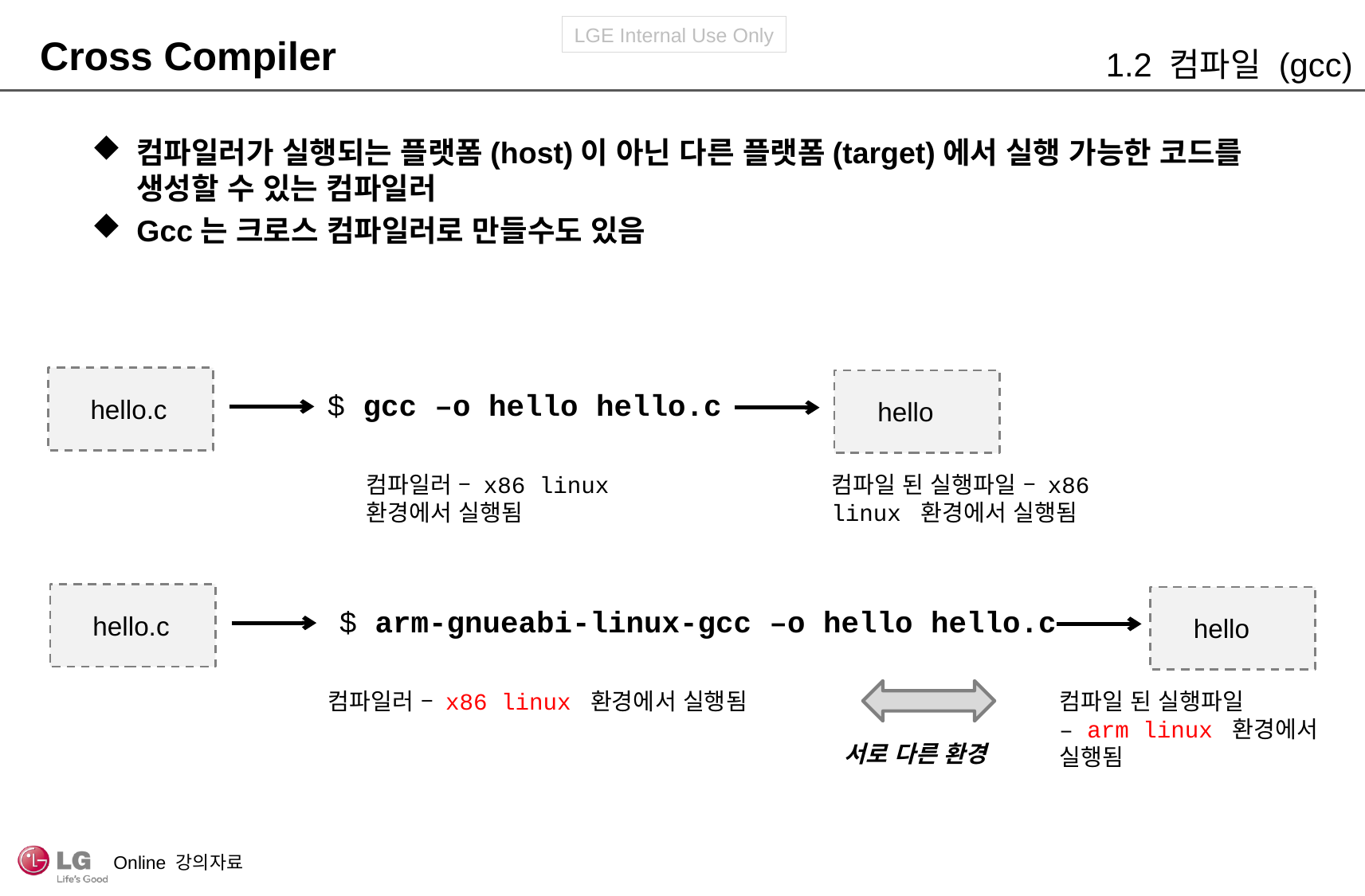

Cross Compiler
1.2 컴파일 (gcc)

컴파일러가 실행되는 플랫폼(host)이 아닌 다른 플랫폼(target)에서 실행 가능한 코드를 생성할 수 있는 컴파일러
Gcc는 크로스 컴파일러로 만들수도 있음

hello.c

hello
$ gcc –o hello hello.c
컴파일러 – x86 linux
환경에서 실행됨
컴파일 된 실행파일 – x86 linux 환경에서 실행됨

hello.c

hello
$ arm-gnueabi-linux-gcc –o hello hello.c
컴파일러 – x86 linux 환경에서 실행됨

컴파일 된 실행파일
– arm linux 환경에서
실행됨
서로 다른 환경